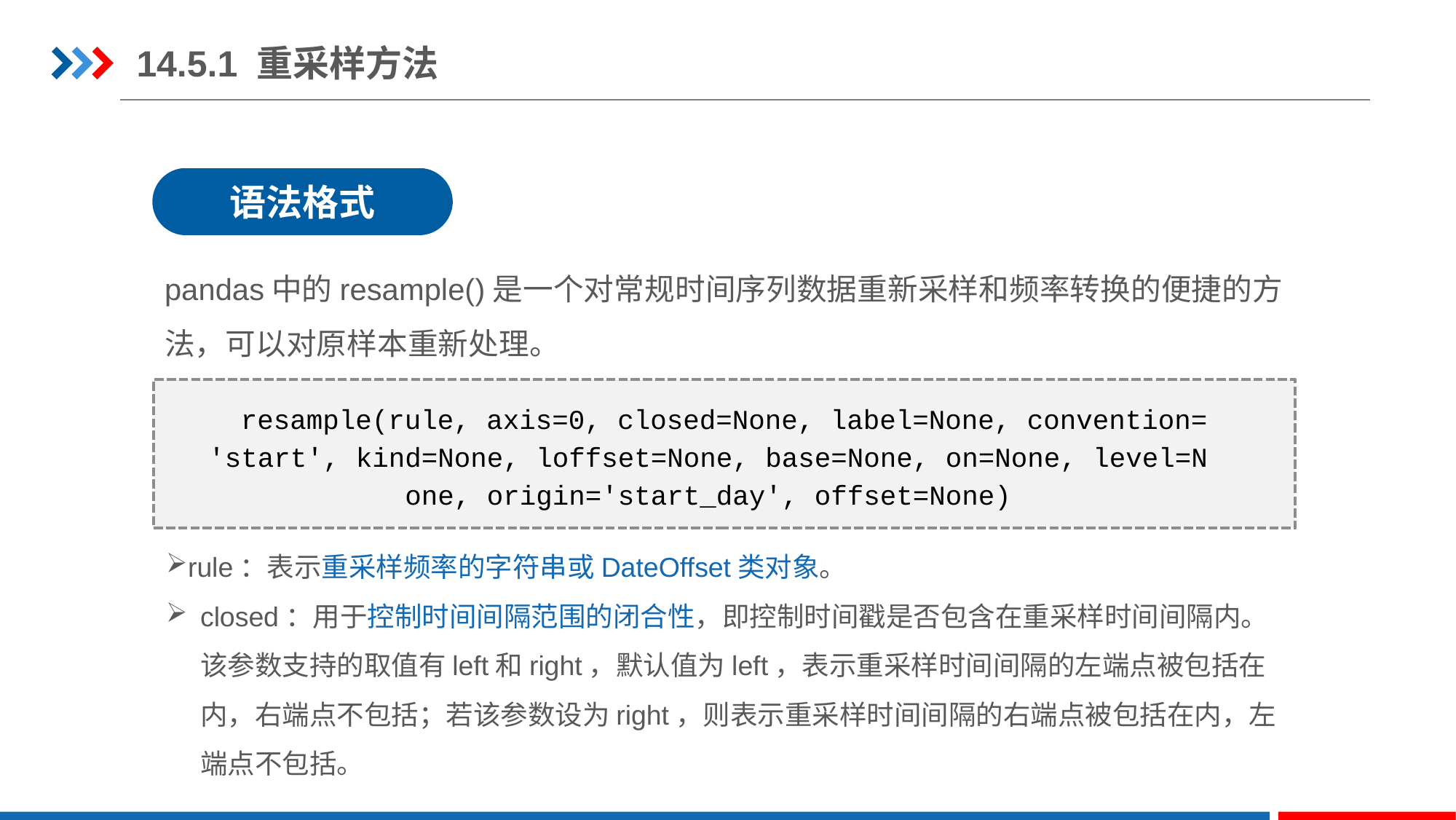

14.5.1 重采样方法
语法格式
pandas中的resample()是一个对常规时间序列数据重新采样和频率转换的便捷的方法，可以对原样本重新处理。

resample(rule, axis=0, closed=None, label=None, convention='start', kind=None, loffset=None, base=None, on=None, level=None, origin='start_day', offset=None)
rule：表示重采样频率的字符串或DateOffset类对象。
closed：用于控制时间间隔范围的闭合性，即控制时间戳是否包含在重采样时间间隔内。该参数支持的取值有left和right，默认值为left，表示重采样时间间隔的左端点被包括在内，右端点不包括；若该参数设为right，则表示重采样时间间隔的右端点被包括在内，左端点不包括。